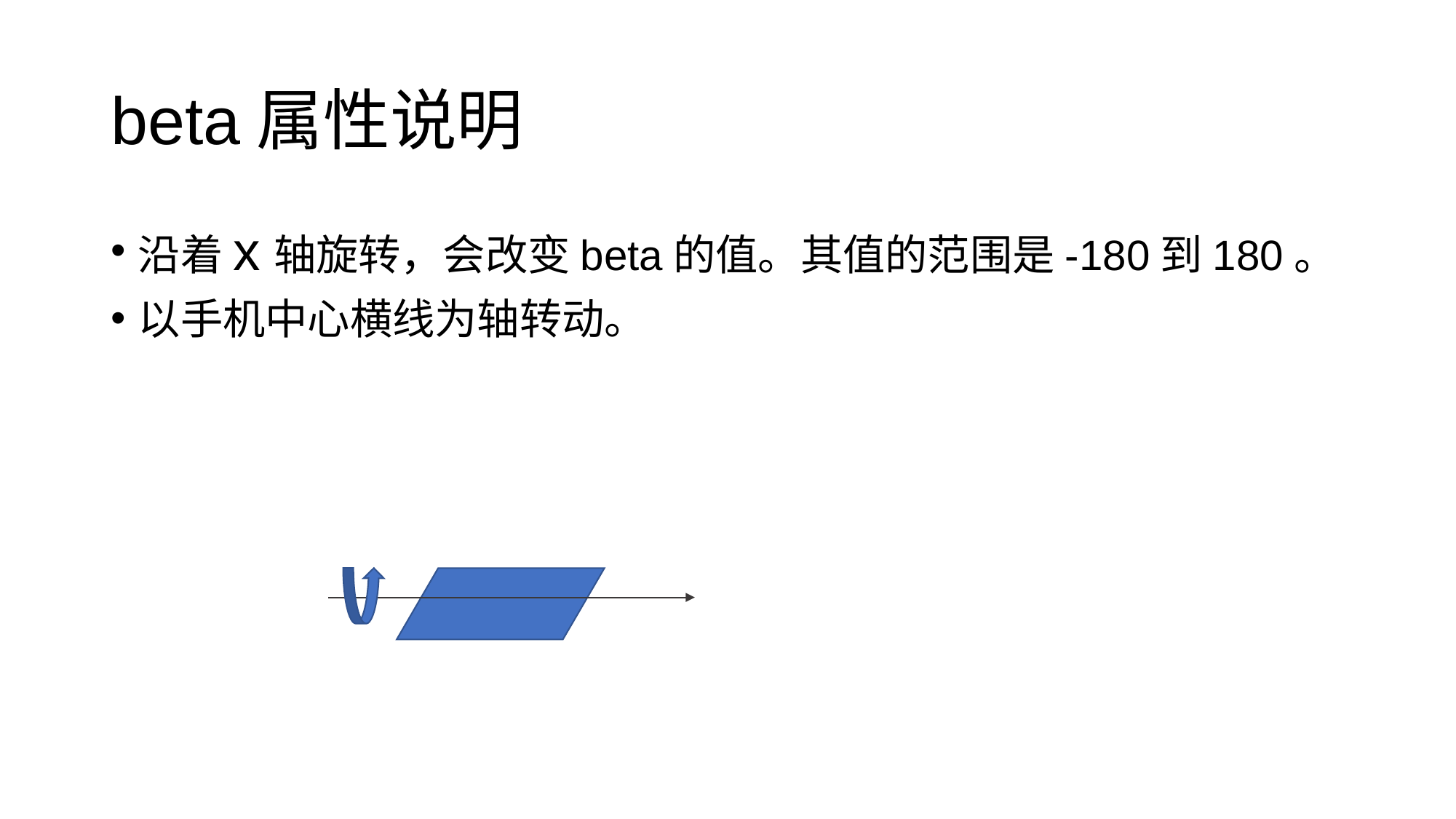

# beta属性说明
沿着x轴旋转，会改变beta的值。其值的范围是-180到180。
以手机中心横线为轴转动。